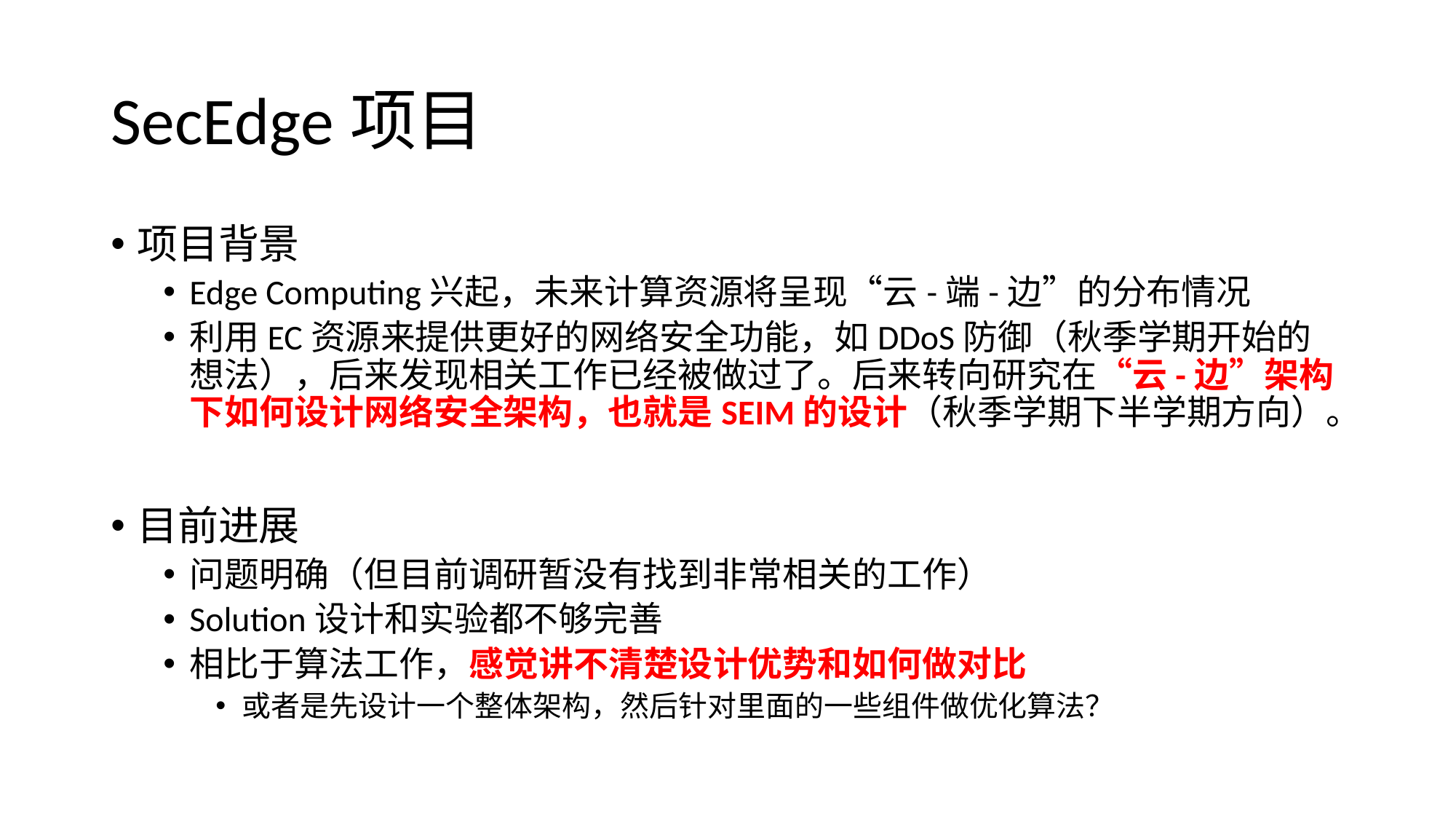

# SecEdge项目
项目背景
Edge Computing兴起，未来计算资源将呈现“云-端-边”的分布情况
利用EC资源来提供更好的网络安全功能，如DDoS防御（秋季学期开始的想法），后来发现相关工作已经被做过了。后来转向研究在“云-边”架构下如何设计网络安全架构，也就是SEIM的设计（秋季学期下半学期方向）。

目前进展
问题明确（但目前调研暂没有找到非常相关的工作）
Solution设计和实验都不够完善
相比于算法工作，感觉讲不清楚设计优势和如何做对比
或者是先设计一个整体架构，然后针对里面的一些组件做优化算法？